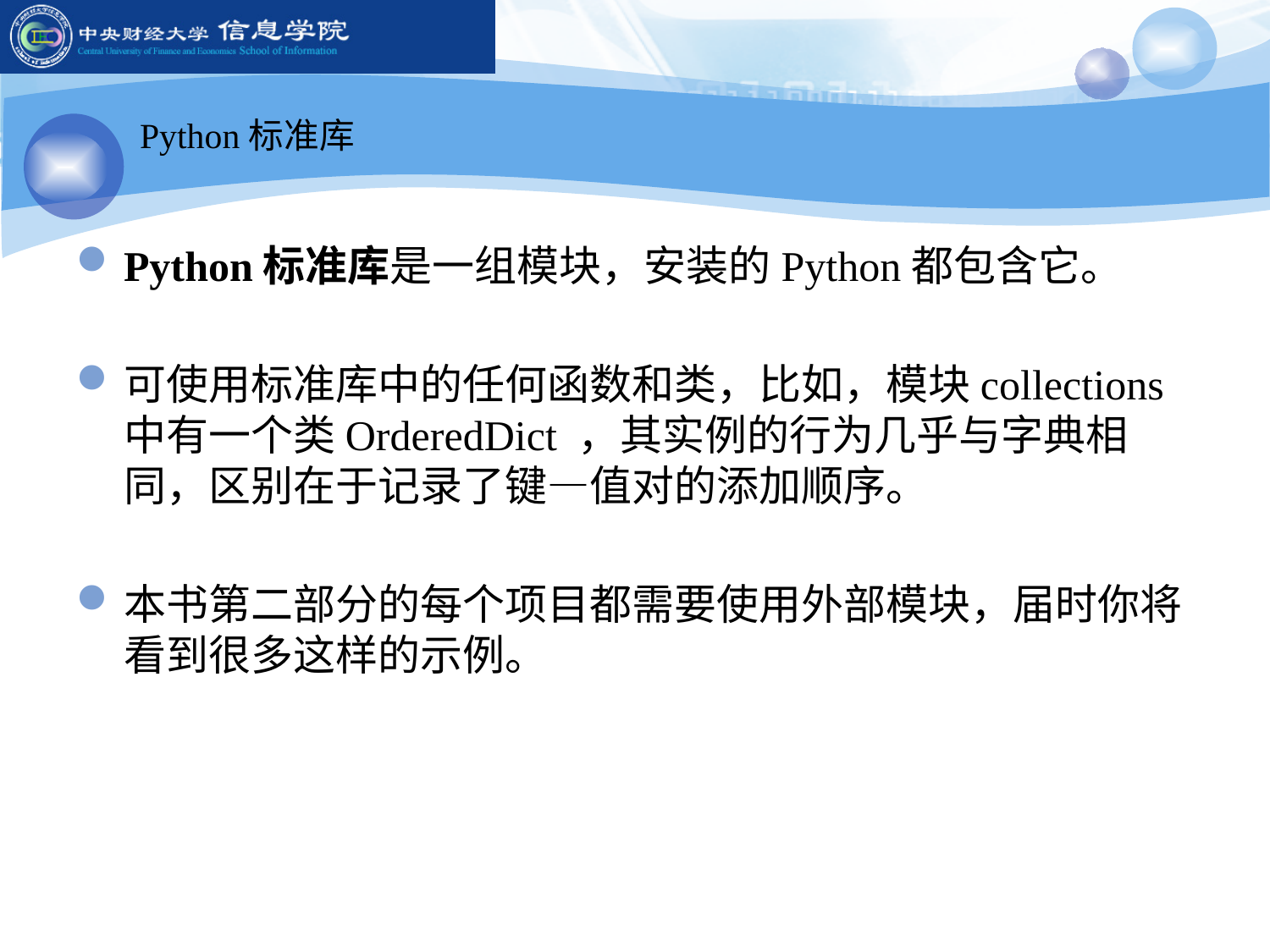

Python标准库
Python标准库是一组模块，安装的Python都包含它。

可使用标准库中的任何函数和类，比如，模块collections 中有一个类OrderedDict ，其实例的行为几乎与字典相同，区别在于记录了键—值对的添加顺序。

本书第二部分的每个项目都需要使用外部模块，届时你将看到很多这样的示例。